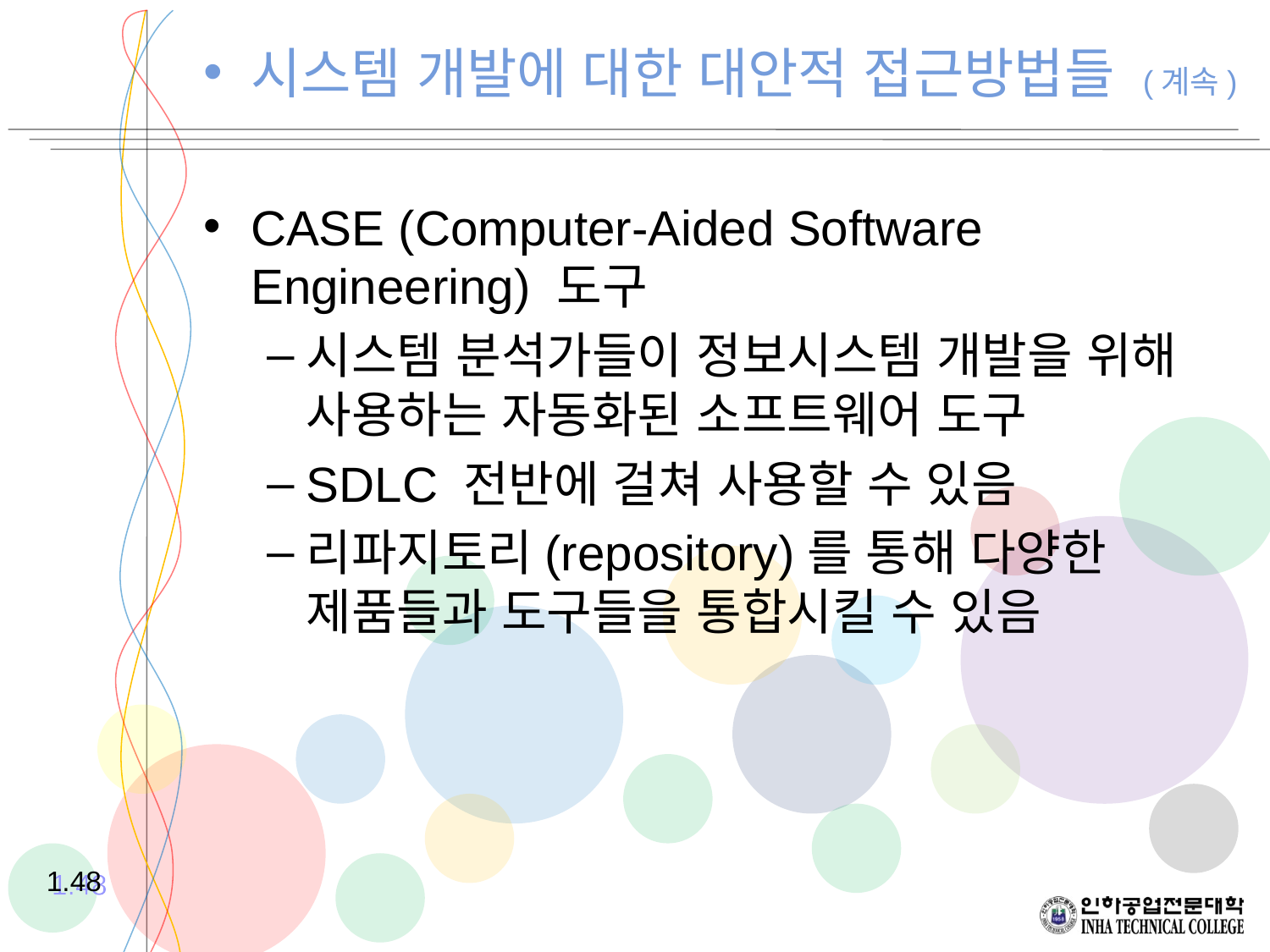

CASE (Computer-Aided Software Engineering) 도구
시스템 분석가들이 정보시스템 개발을 위해 사용하는 자동화된 소프트웨어 도구
SDLC 전반에 걸쳐 사용할 수 있음
리파지토리(repository)를 통해 다양한 제품들과 도구들을 통합시킬 수 있음

시스템 개발에 대한 대안적 접근방법들 (계속)
1.48